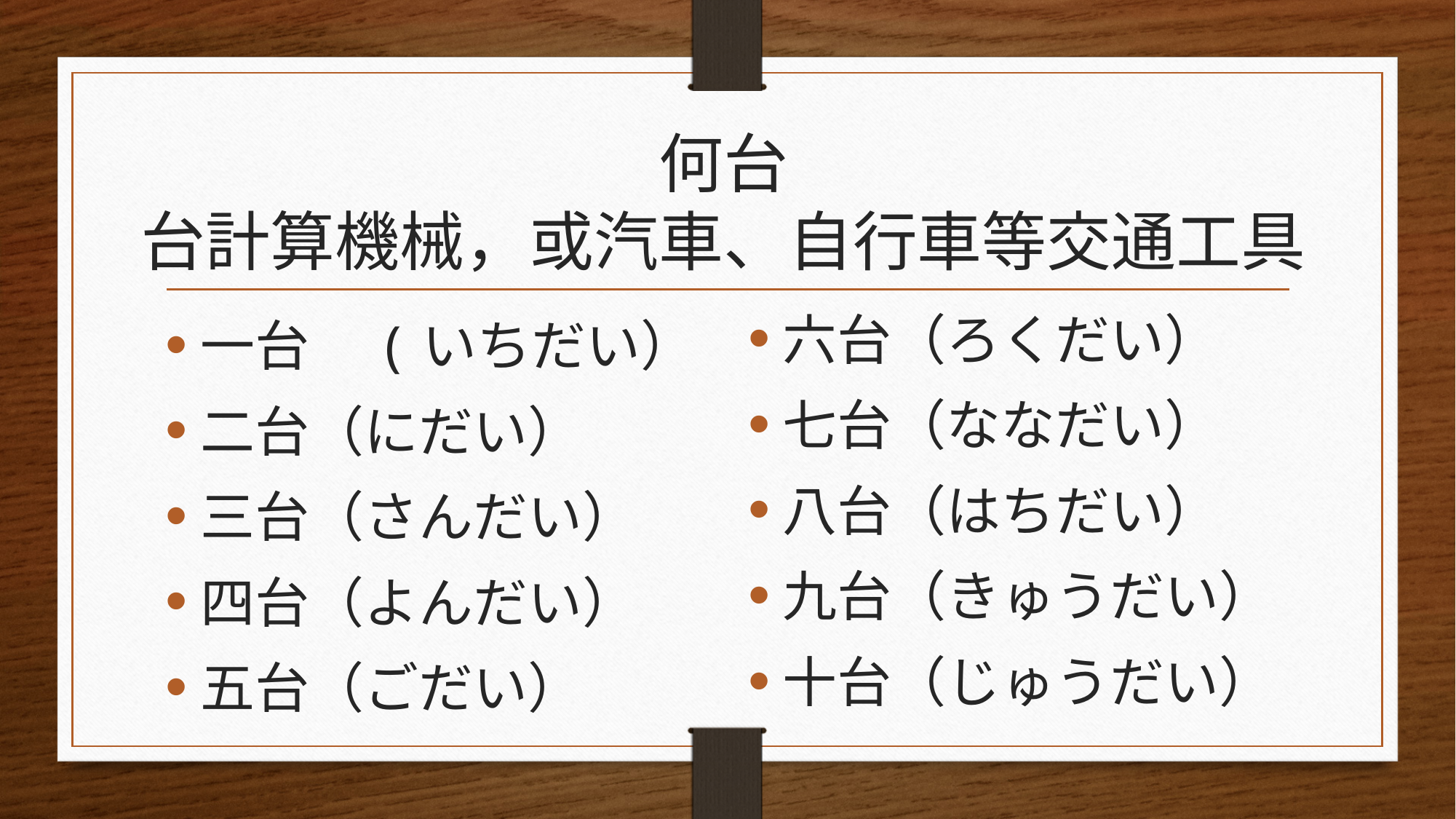

# 何台 台計算機械，或汽車、自行車等交通工具
六台（ろくだい）
七台（ななだい）
八台（はちだい）
九台（きゅうだい）
十台（じゅうだい）
一台　(いちだい）
二台（にだい）
三台（さんだい）
四台（よんだい）
五台（ごだい）